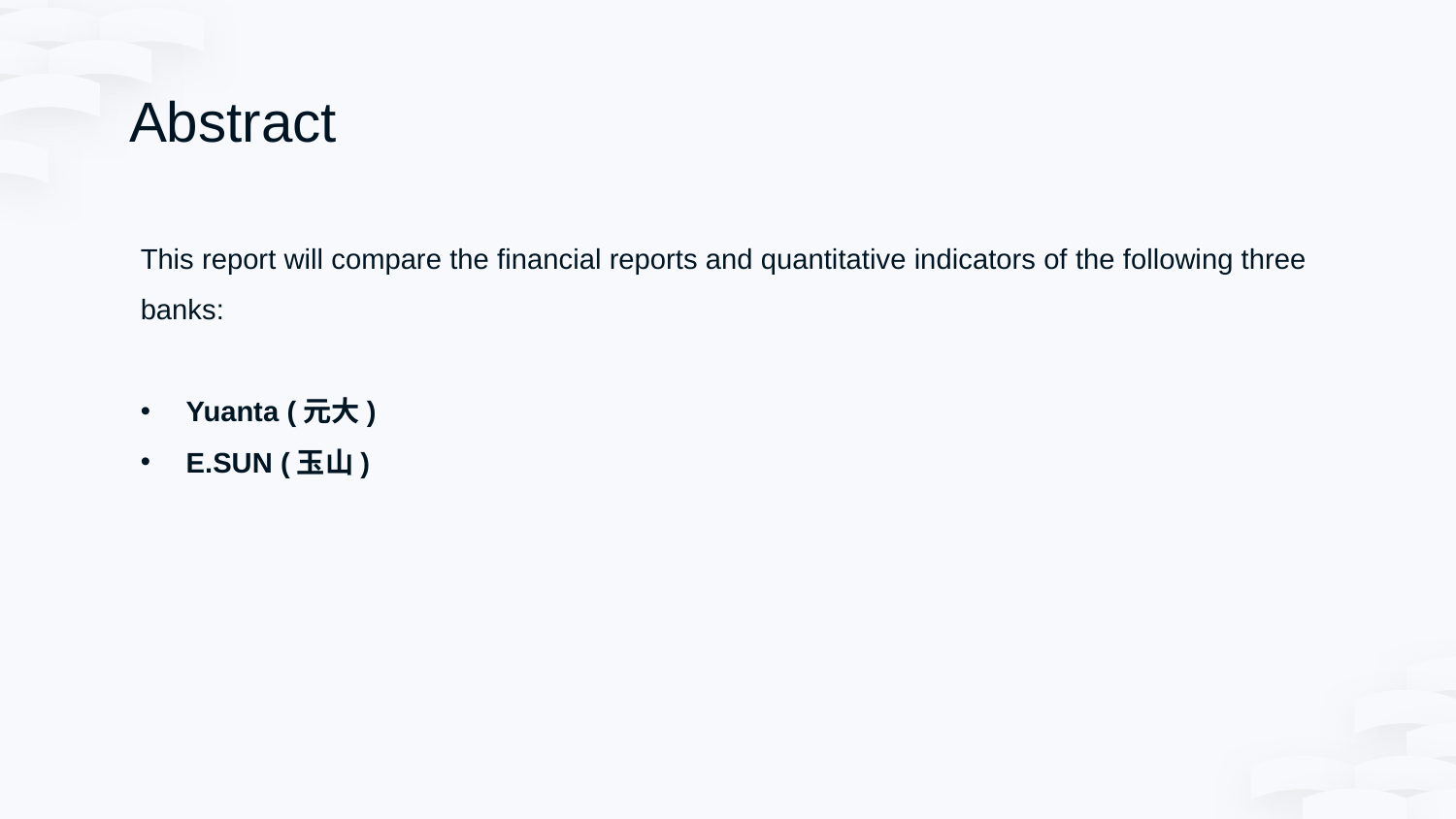

# Abstract
This report will compare the financial reports and quantitative indicators of the following three banks:

Yuanta (元大)
E.SUN (玉山)